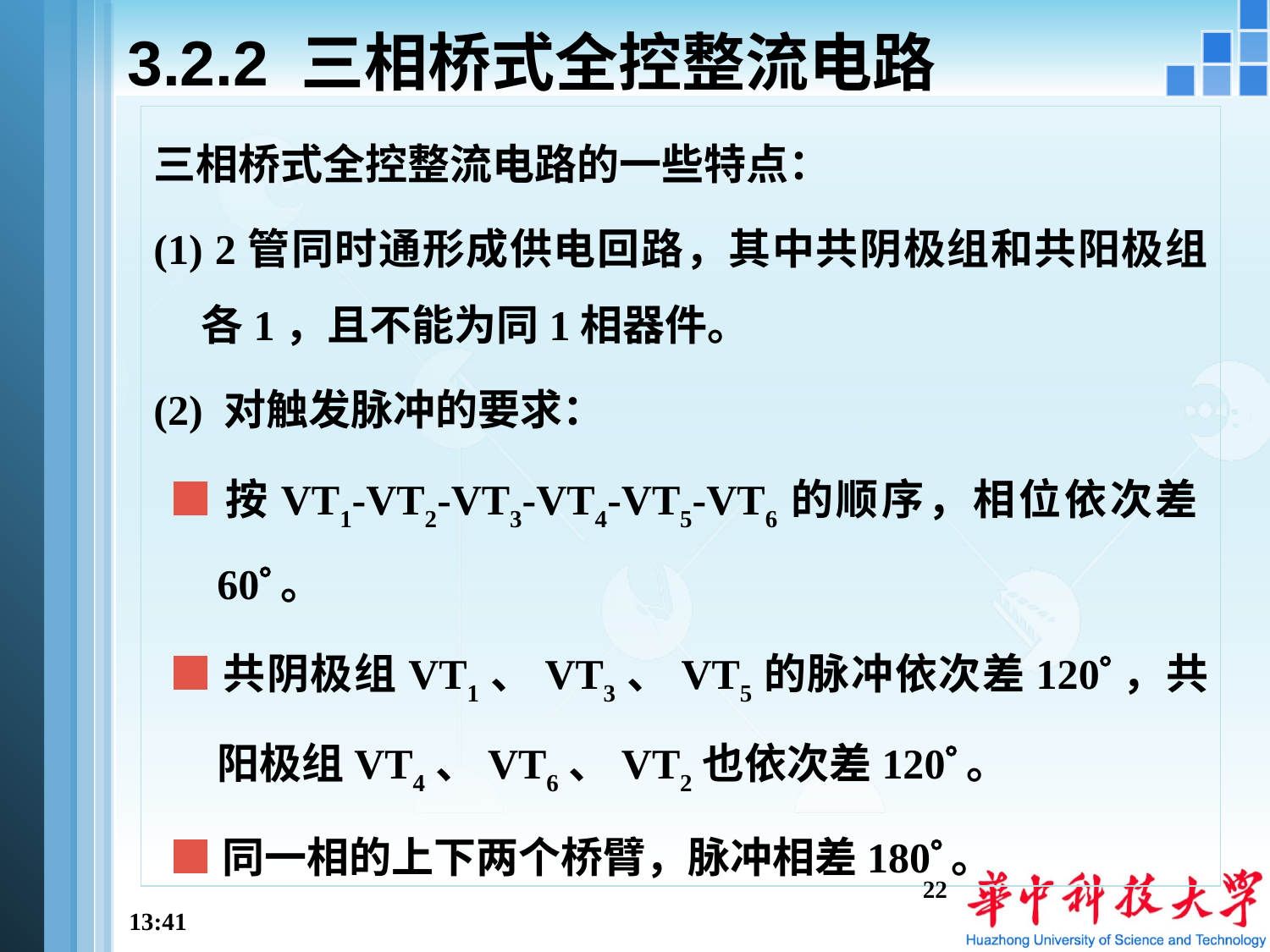

3.2.2 三相桥式全控整流电路
三相桥式全控整流电路的一些特点：
(1) 2管同时通形成供电回路，其中共阴极组和共阳极组各1，且不能为同1相器件。
(2) 对触发脉冲的要求：
■按VT1-VT2-VT3-VT4-VT5-VT6的顺序，相位依次差60°。
■共阴极组VT1、VT3、VT5的脉冲依次差120°，共阳极组VT4、VT6、VT2也依次差120°。
■同一相的上下两个桥臂，脉冲相差180°。
22
13:41